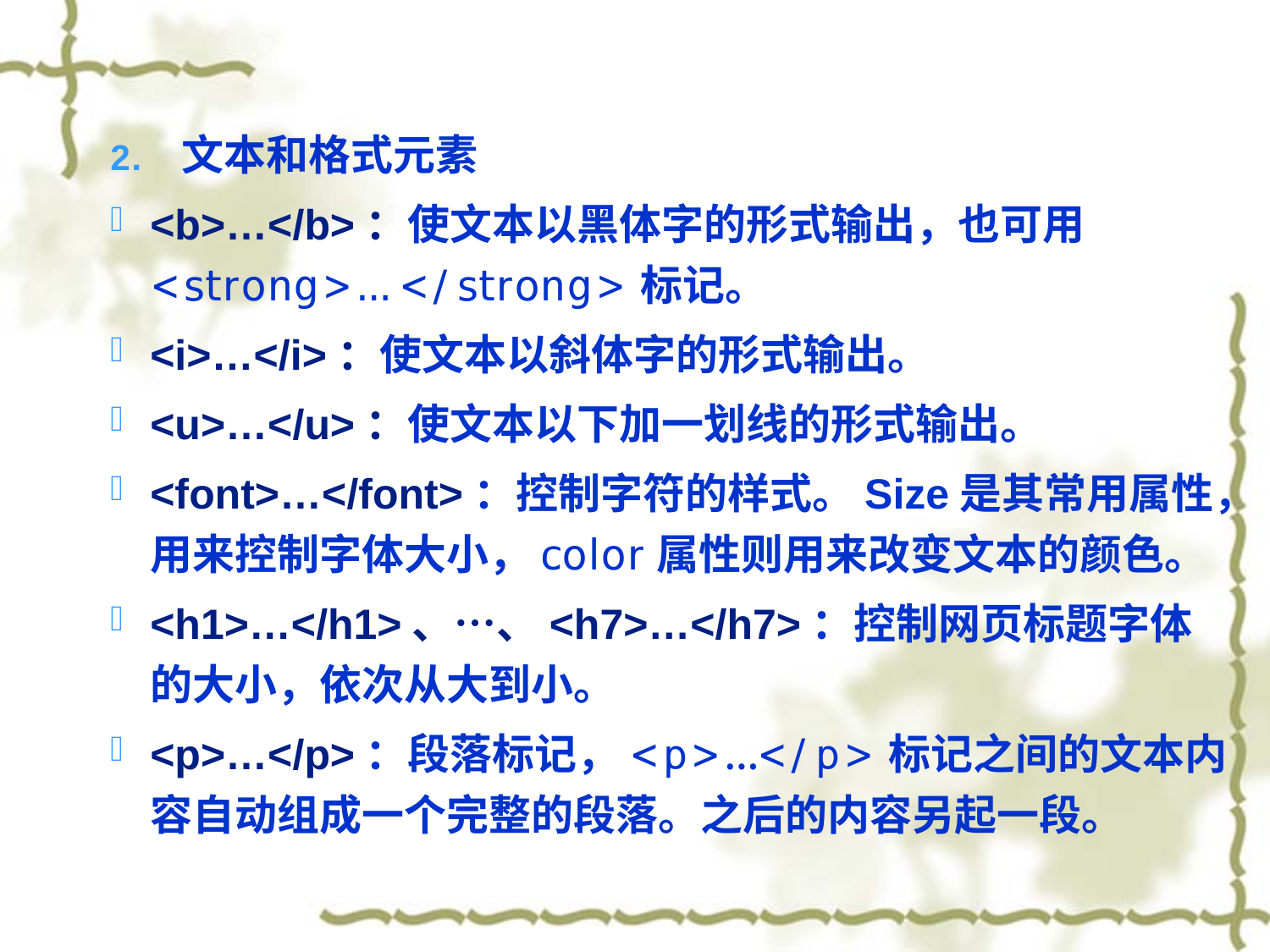

文本和格式元素
<b>…</b>：使文本以黑体字的形式输出，也可用<strong>…</strong>标记。
<i>…</i>：使文本以斜体字的形式输出。
<u>…</u>：使文本以下加一划线的形式输出。
<font>…</font>：控制字符的样式。Size是其常用属性，用来控制字体大小，color属性则用来改变文本的颜色。
<h1>…</h1>、…、<h7>…</h7>：控制网页标题字体的大小，依次从大到小。
<p>…</p>：段落标记，<p>…</p>标记之间的文本内容自动组成一个完整的段落。之后的内容另起一段。